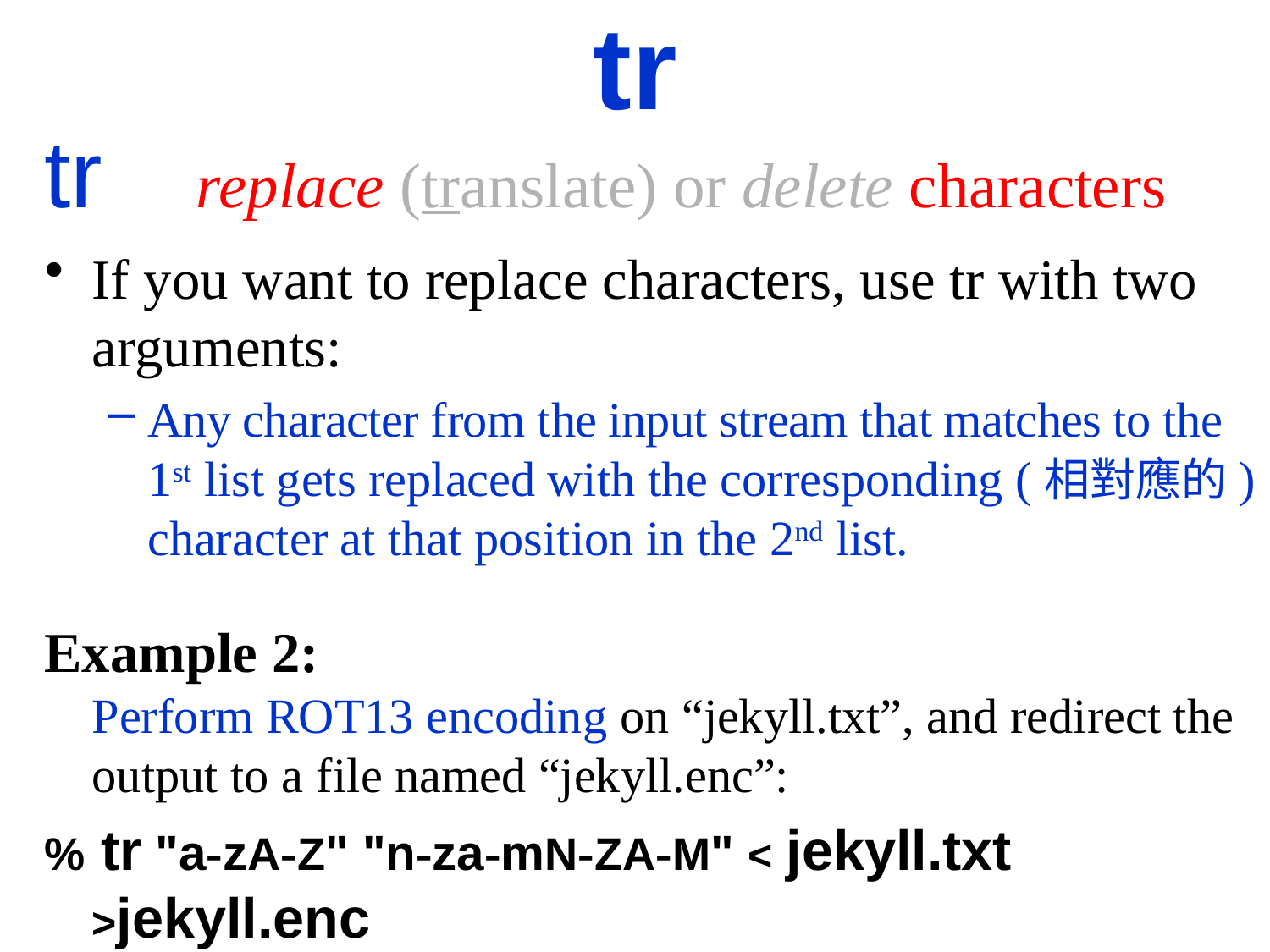

tr
tr   replace (translate) or delete characters

If you want to replace characters, use tr with two arguments:
Any character from the input stream that matches to the 1st list gets replaced with the corresponding (相對應的) character at that position in the 2nd list.

Example 2:
Perform ROT13 encoding on “jekyll.txt”, and redirect the output to a file named “jekyll.enc”:
% tr "a-zA-Z" "n-za-mN-ZA-M" < jekyll.txt >jekyll.enc